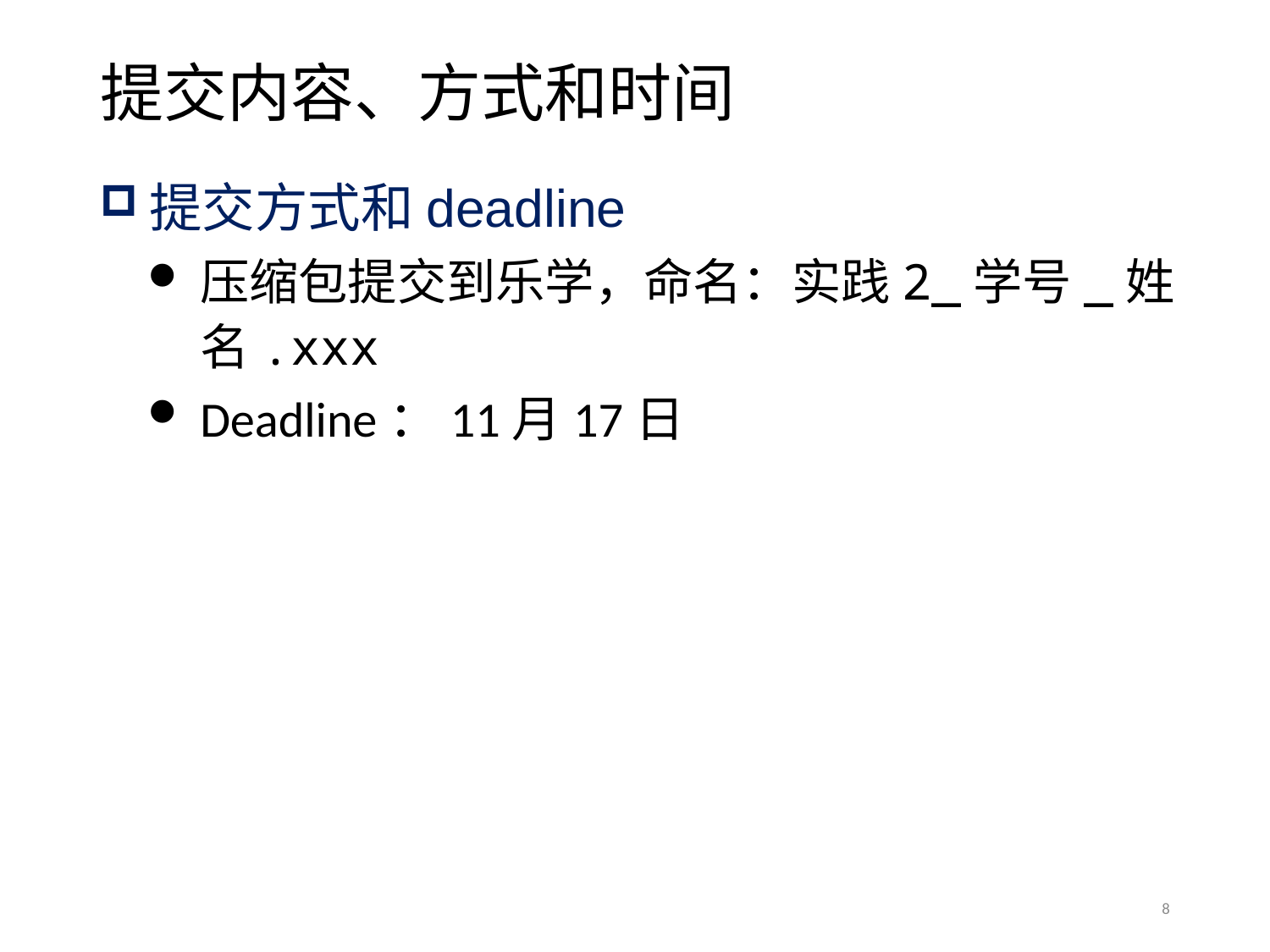

# 提交内容、方式和时间
提交方式和deadline
压缩包提交到乐学，命名：实践2_学号_姓名.xxx
Deadline：11月17日
8